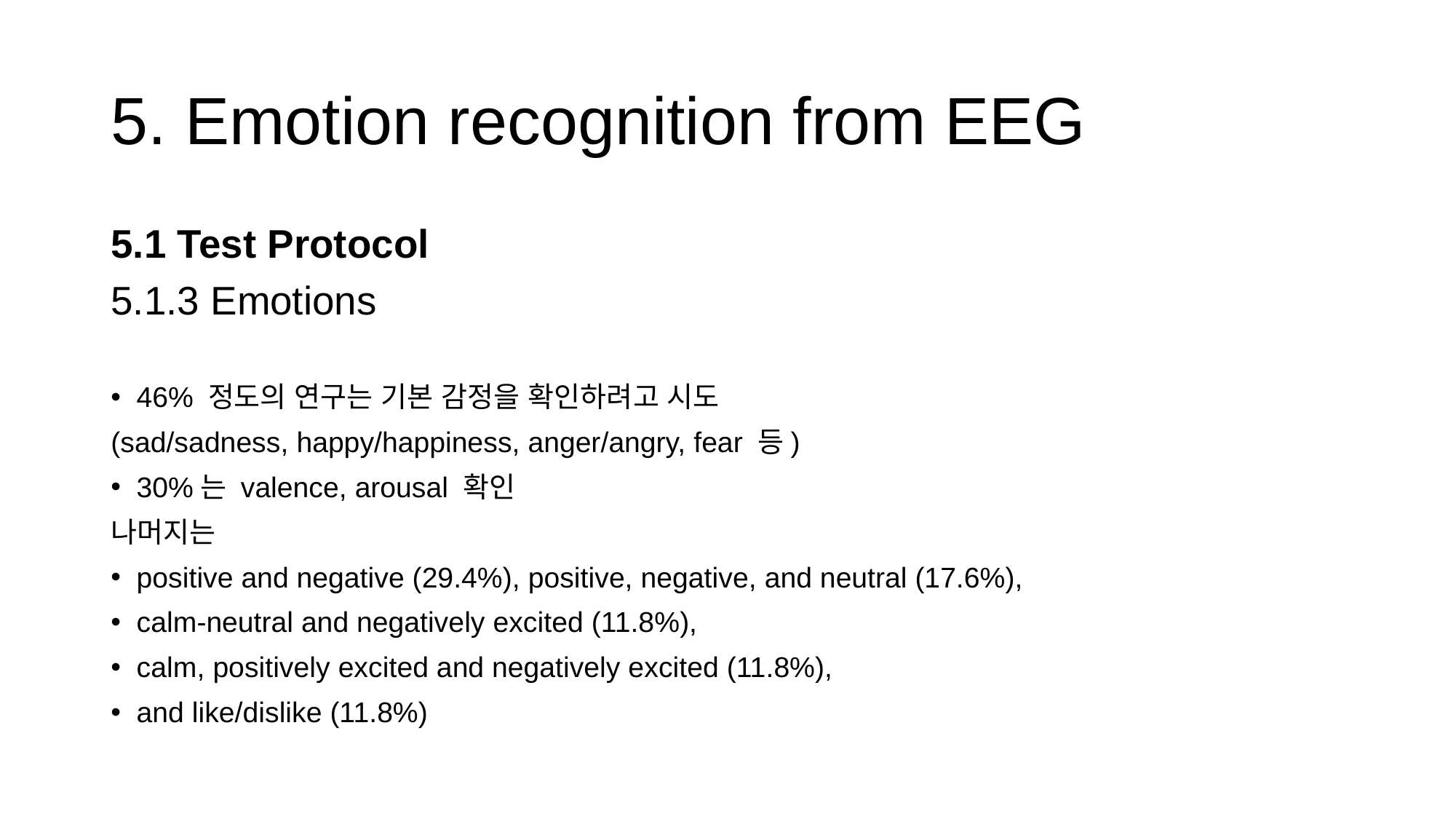

# 5. Emotion recognition from EEG
5.1 Test Protocol
5.1.3 Emotions

46% 정도의 연구는 기본 감정을 확인하려고 시도
(sad/sadness, happy/happiness, anger/angry, fear 등)
30%는 valence, arousal 확인
나머지는
positive and negative (29.4%), positive, negative, and neutral (17.6%),
calm-neutral and negatively excited (11.8%),
calm, positively excited and negatively excited (11.8%),
and like/dislike (11.8%)